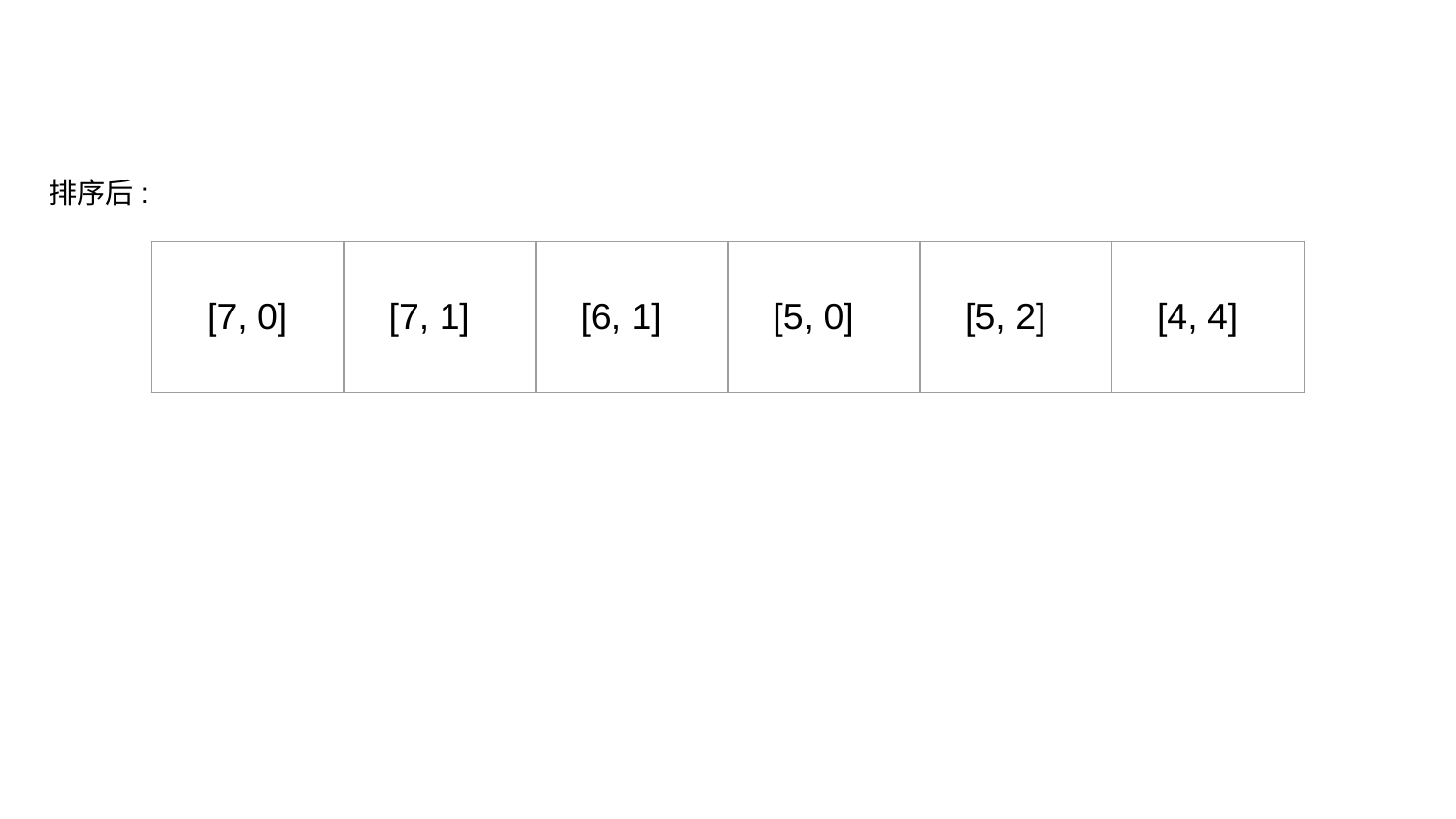

排序后:
| [7, 0] | [7, 1] | [6, 1] | [5, 0] | [5, 2] | [4, 4] |
| --- | --- | --- | --- | --- | --- |